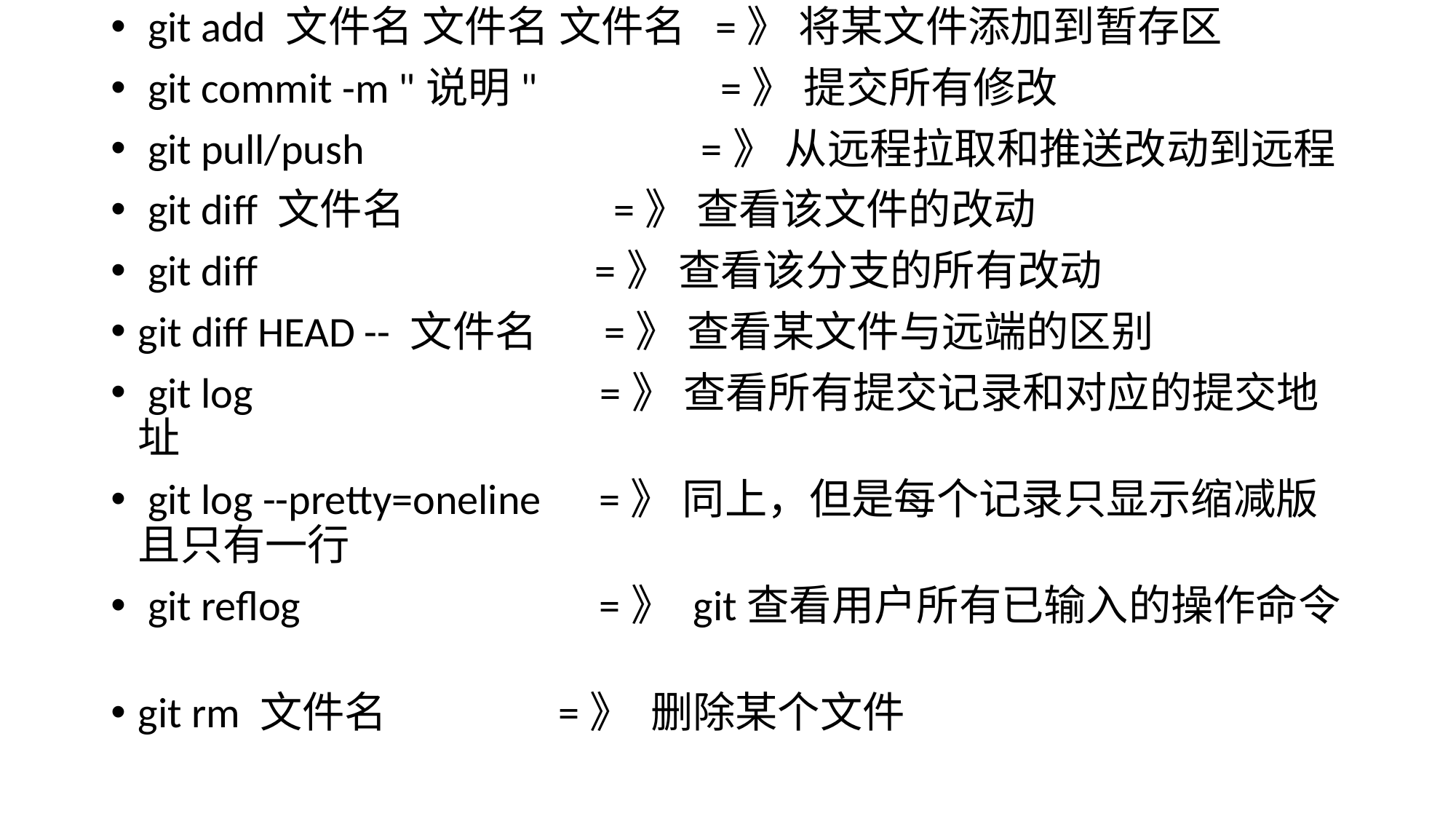

git add 文件名 文件名 文件名  =》 将某文件添加到暂存区
 git commit -m "说明"                   =》 提交所有修改
 git pull/push                                   =》 从远程拉取和推送改动到远程
 git diff 文件名                     =》 查看该文件的改动
 git diff                                   =》 查看该分支的所有改动
git diff HEAD -- 文件名      =》 查看某文件与远端的区别
 git log                                    =》 查看所有提交记录和对应的提交地址
 git log --pretty=oneline      =》 同上，但是每个记录只显示缩减版且只有一行
 git reflog                               =》 git查看用户所有已输入的操作命令
git rm 文件名                 =》  删除某个文件